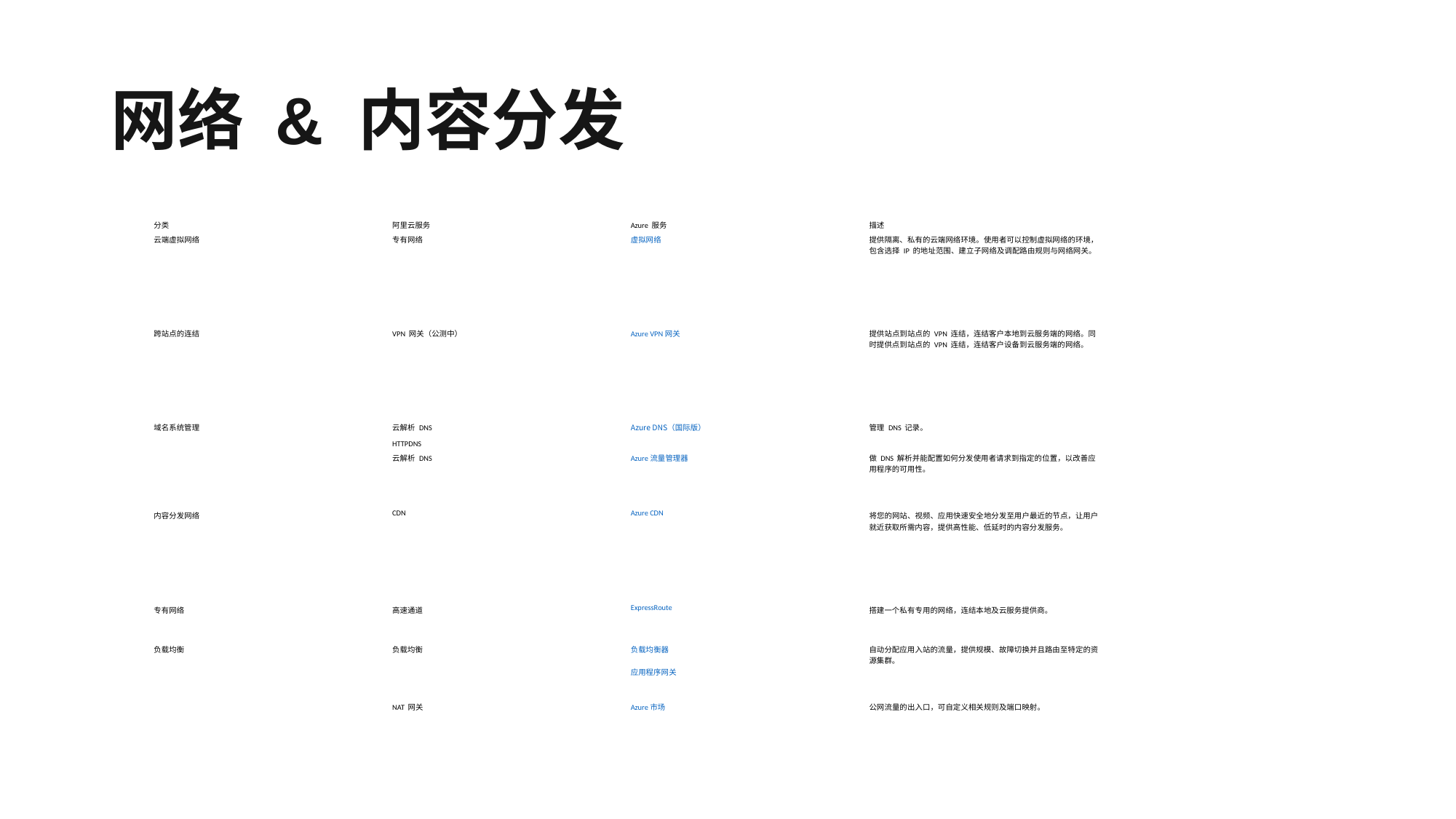

# 网络 & 内容分发
| 分类 | 阿里云服务 | Azure 服务 | 描述 |
| --- | --- | --- | --- |
| 云端虚拟网络 | 专有网络 | 虚拟网络 | 提供隔离、私有的云端网络环境。使用者可以控制虚拟网络的环境，包含选择 IP 的地址范围、建立子网络及调配路由规则与网络网关。 |
| 跨站点的连结 | VPN 网关（公测中） | Azure VPN 网关 | 提供站点到站点的 VPN 连结，连结客户本地到云服务端的网络。同时提供点到站点的 VPN 连结，连结客户设备到云服务端的网络。 |
| 域名系统管理 | 云解析 DNS HTTPDNS | Azure DNS（国际版） | 管理 DNS 记录。 |
|  | 云解析 DNS | Azure 流量管理器 | 做 DNS 解析并能配置如何分发使用者请求到指定的位置，以改善应用程序的可用性。 |
| 内容分发网络 | CDN | Azure CDN | 将您的网站、视频、应用快速安全地分发至用户最近的节点，让用户就近获取所需内容，提供高性能、低延时的内容分发服务。 |
| 专有网络 | 高速通道 | ExpressRoute | 搭建一个私有专用的网络，连结本地及云服务提供商。 |
| 负载均衡 | 负载均衡 | 负载均衡器 应用程序网关 | 自动分配应用入站的流量，提供规模、故障切换并且路由至特定的资源集群。 |
|  | NAT 网关 | Azure 市场 | 公网流量的出入口，可自定义相关规则及端口映射。 |